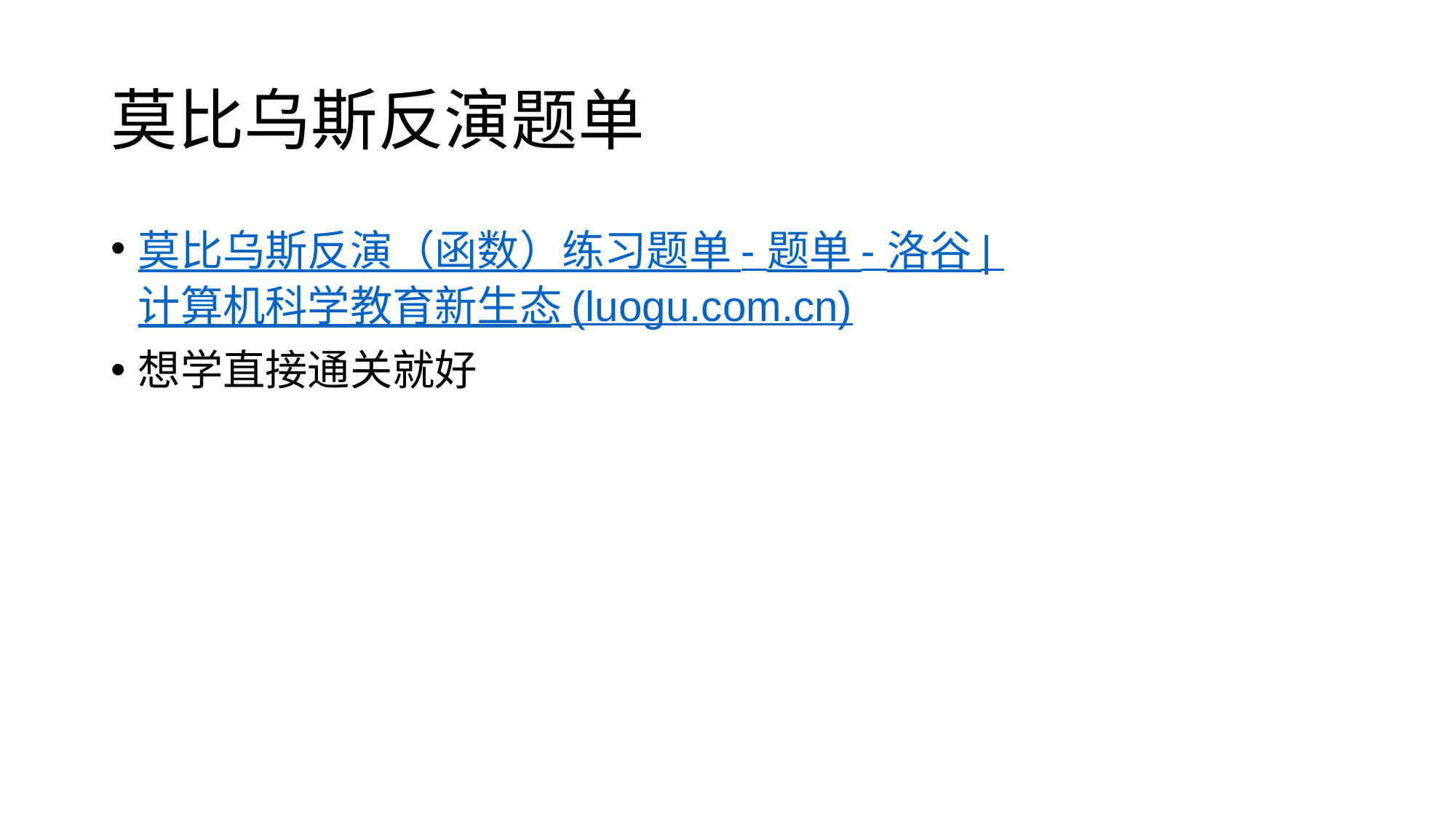

# 莫比乌斯反演题单
莫比乌斯反演（函数）练习题单 - 题单 - 洛谷 | 计算机科学教育新生态 (luogu.com.cn)
想学直接通关就好